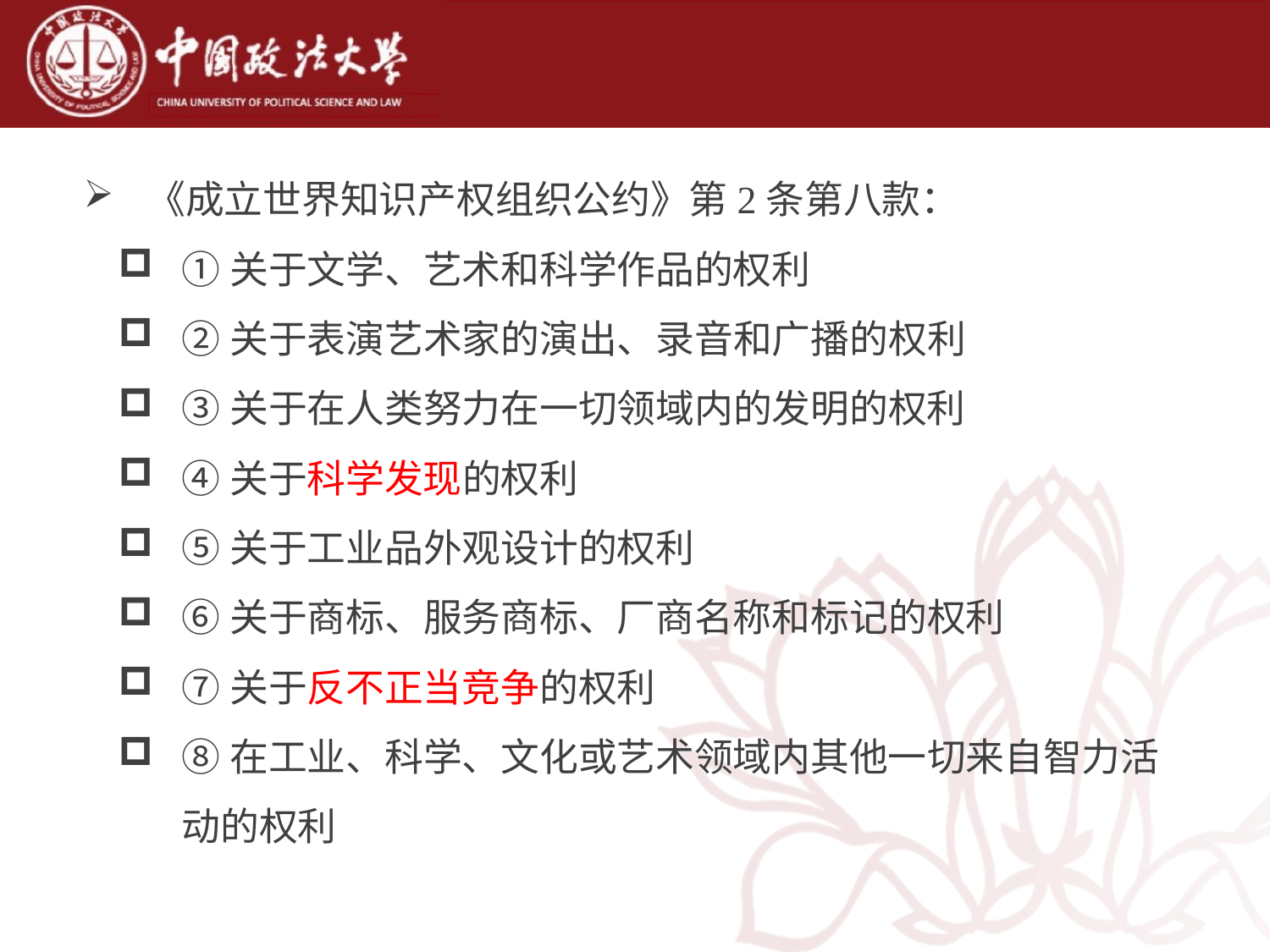

《成立世界知识产权组织公约》第2条第八款：
①关于文学、艺术和科学作品的权利
②关于表演艺术家的演出、录音和广播的权利
③关于在人类努力在一切领域内的发明的权利
④关于科学发现的权利
⑤关于工业品外观设计的权利
⑥关于商标、服务商标、厂商名称和标记的权利
⑦关于反不正当竞争的权利
⑧在工业、科学、文化或艺术领域内其他一切来自智力活动的权利